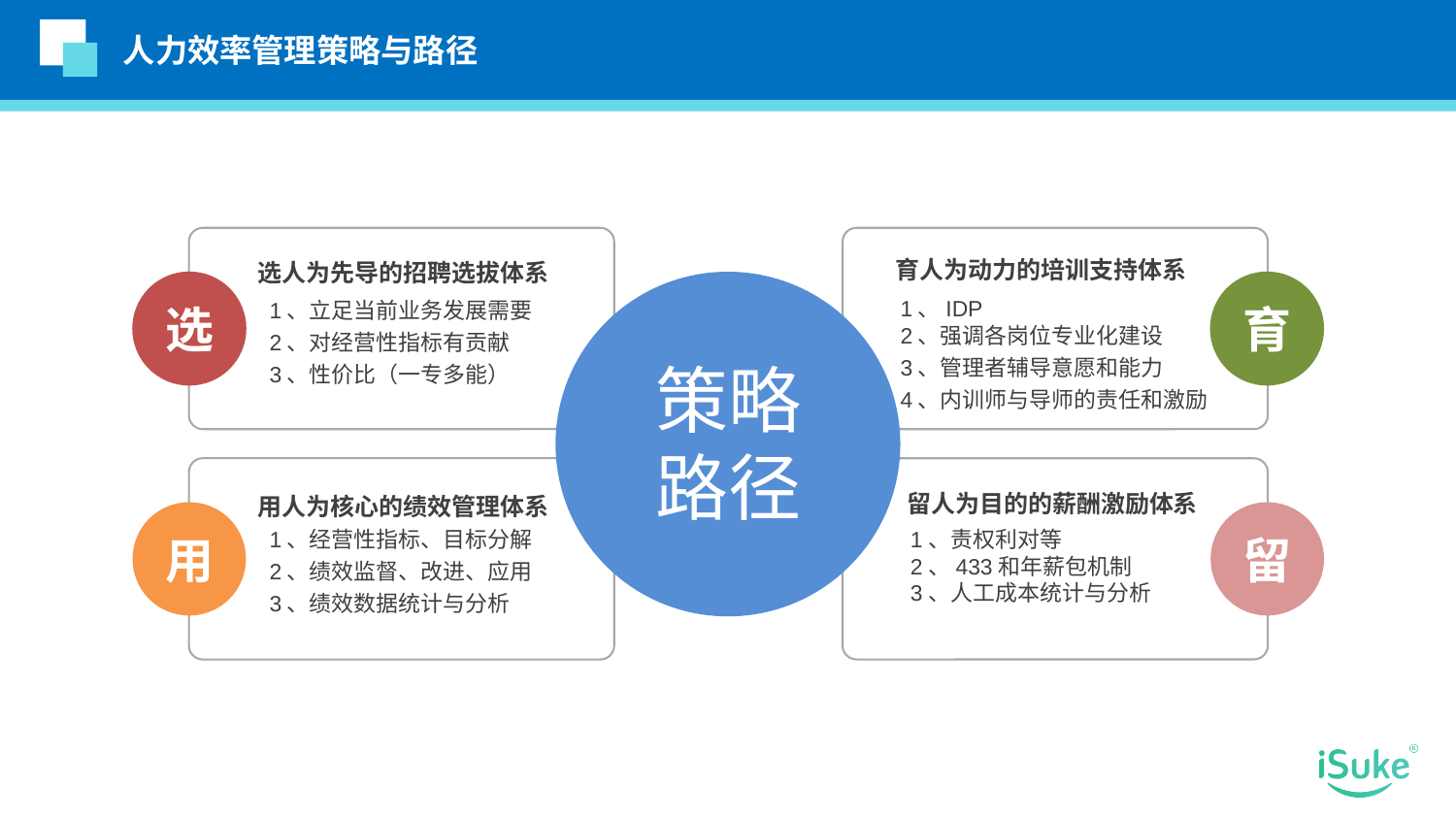

人力效率管理策略与路径

选人为先导的招聘选拔体系
育人为动力的培训支持体系
选
育

1、IDP
2、强调各岗位专业化建设
3、管理者辅导意愿和能力
4、内训师与导师的责任和激励

1、立足当前业务发展需要
2、对经营性指标有贡献
3、性价比（一专多能）
策略路径

用人为核心的绩效管理体系
留人为目的的薪酬激励体系
留
用
1、经营性指标、目标分解
2、绩效监督、改进、应用
3、绩效数据统计与分析

1、责权利对等
2、433和年薪包机制
3、人工成本统计与分析